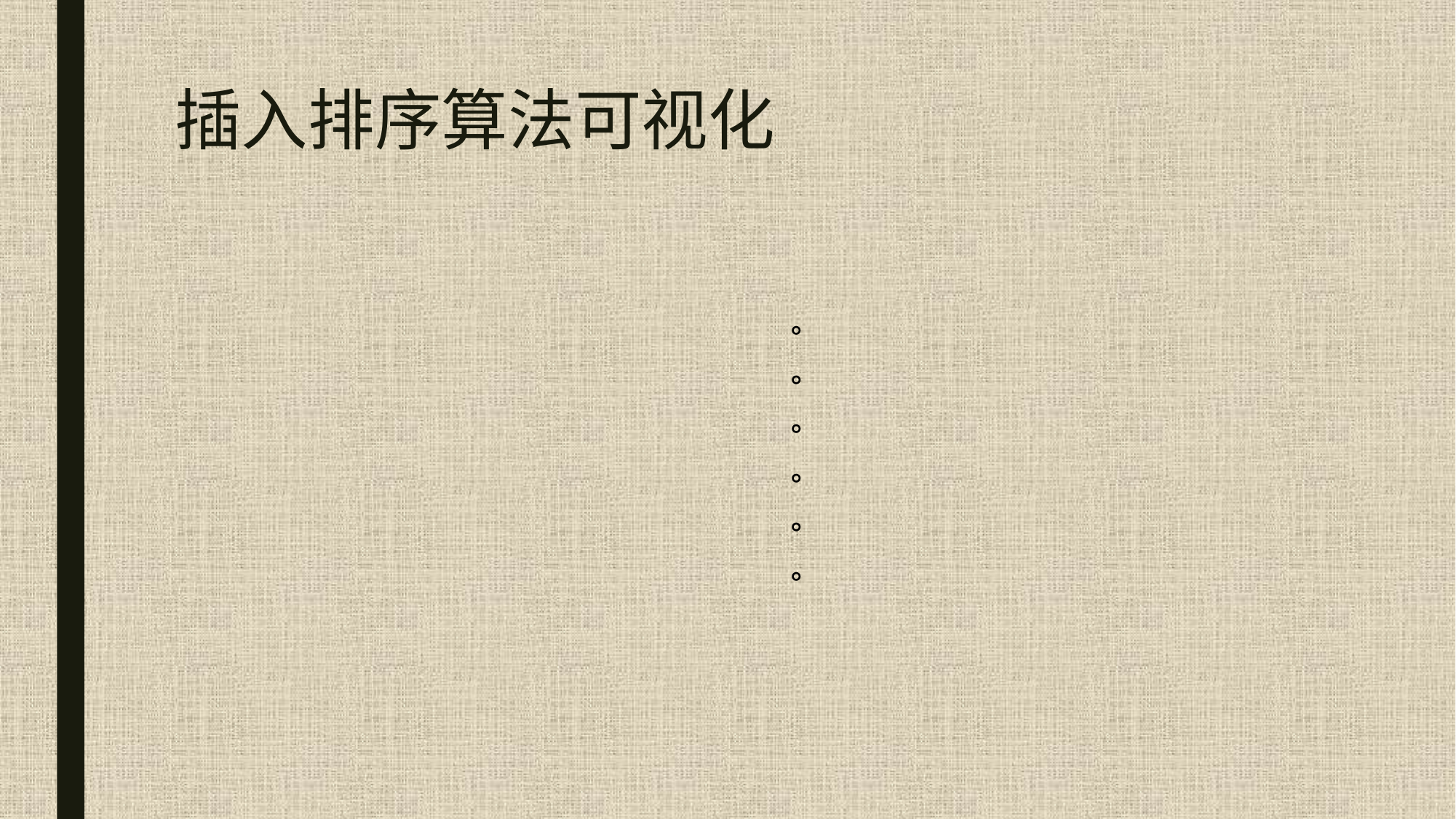

# 插入排序算法可视化
。
。
。
。
。
。